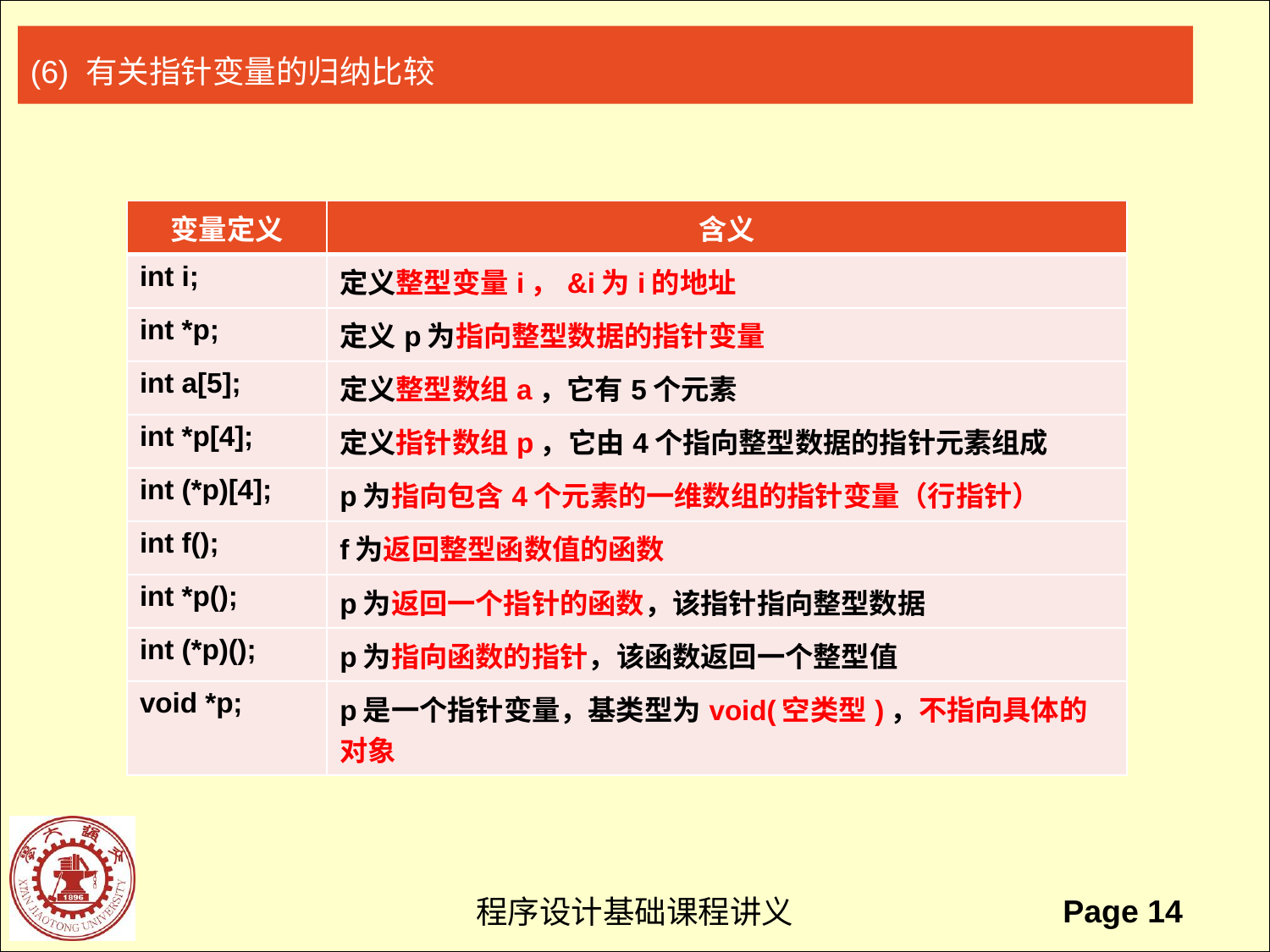

(6) 有关指针变量的归纳比较
| 变量定义 | 含义 |
| --- | --- |
| int i; | 定义整型变量i，&i为i的地址 |
| int \*p; | 定义p为指向整型数据的指针变量 |
| int a[5]; | 定义整型数组a，它有5个元素 |
| int \*p[4]; | 定义指针数组p，它由4个指向整型数据的指针元素组成 |
| int (\*p)[4]; | p为指向包含4个元素的一维数组的指针变量（行指针） |
| int f(); | f为返回整型函数值的函数 |
| int \*p(); | p为返回一个指针的函数，该指针指向整型数据 |
| int (\*p)(); | p为指向函数的指针，该函数返回一个整型值 |
| void \*p; | p是一个指针变量，基类型为void(空类型)，不指向具体的对象 |